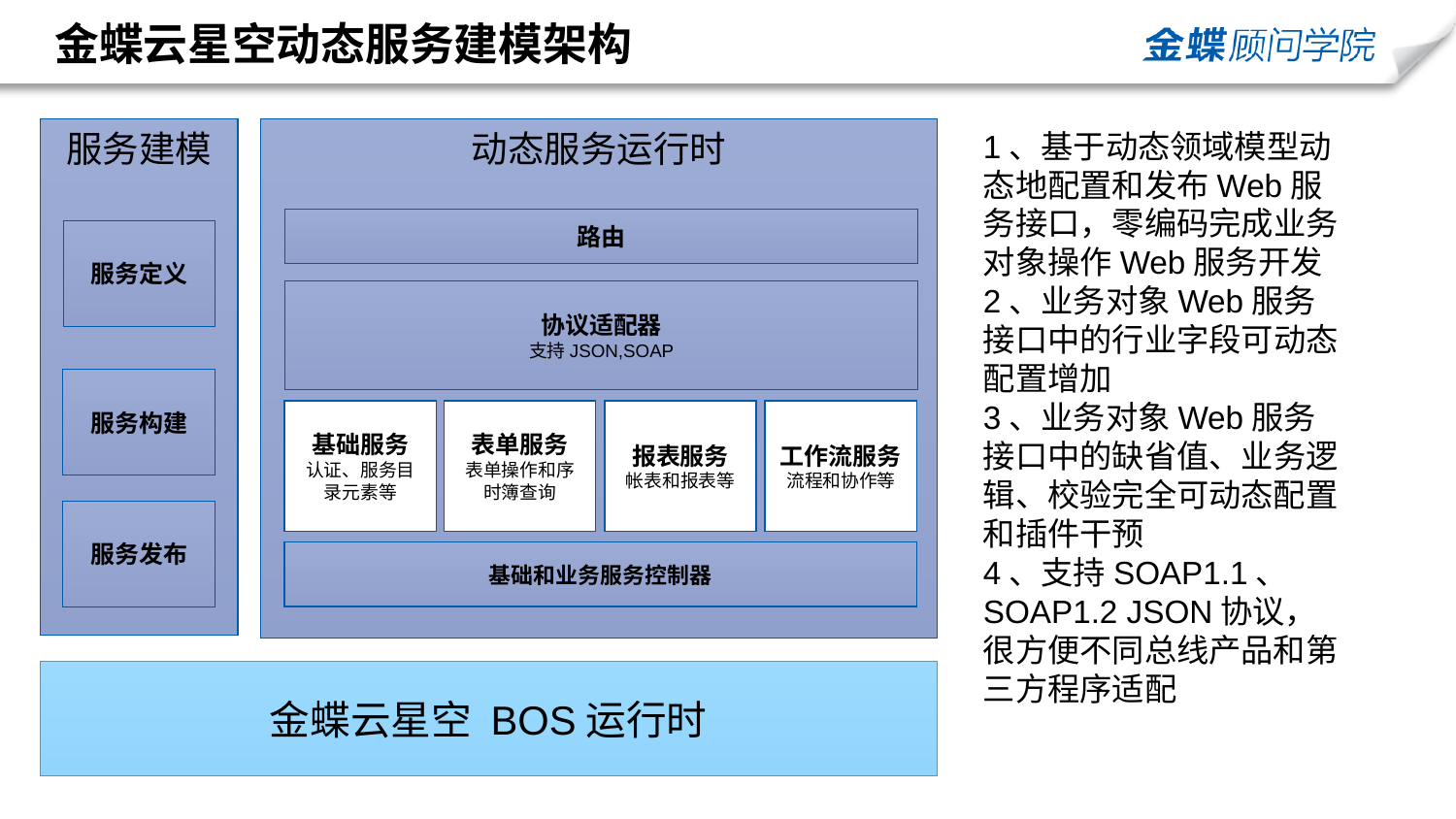

# 金蝶云星空动态服务建模架构
服务建模
动态服务运行时
1、基于动态领域模型动态地配置和发布Web服务接口，零编码完成业务对象操作Web服务开发
2、业务对象Web服务接口中的行业字段可动态配置增加
3、业务对象Web服务接口中的缺省值、业务逻辑、校验完全可动态配置和插件干预
4、支持SOAP1.1、 SOAP1.2 JSON协议，很方便不同总线产品和第三方程序适配

路由
服务定义
协议适配器
支持JSON,SOAP
服务构建
基础服务
认证、服务目录元素等
表单服务
表单操作和序时簿查询
报表服务
帐表和报表等
工作流服务
流程和协作等
服务发布
基础和业务服务控制器
金蝶云星空 BOS运行时